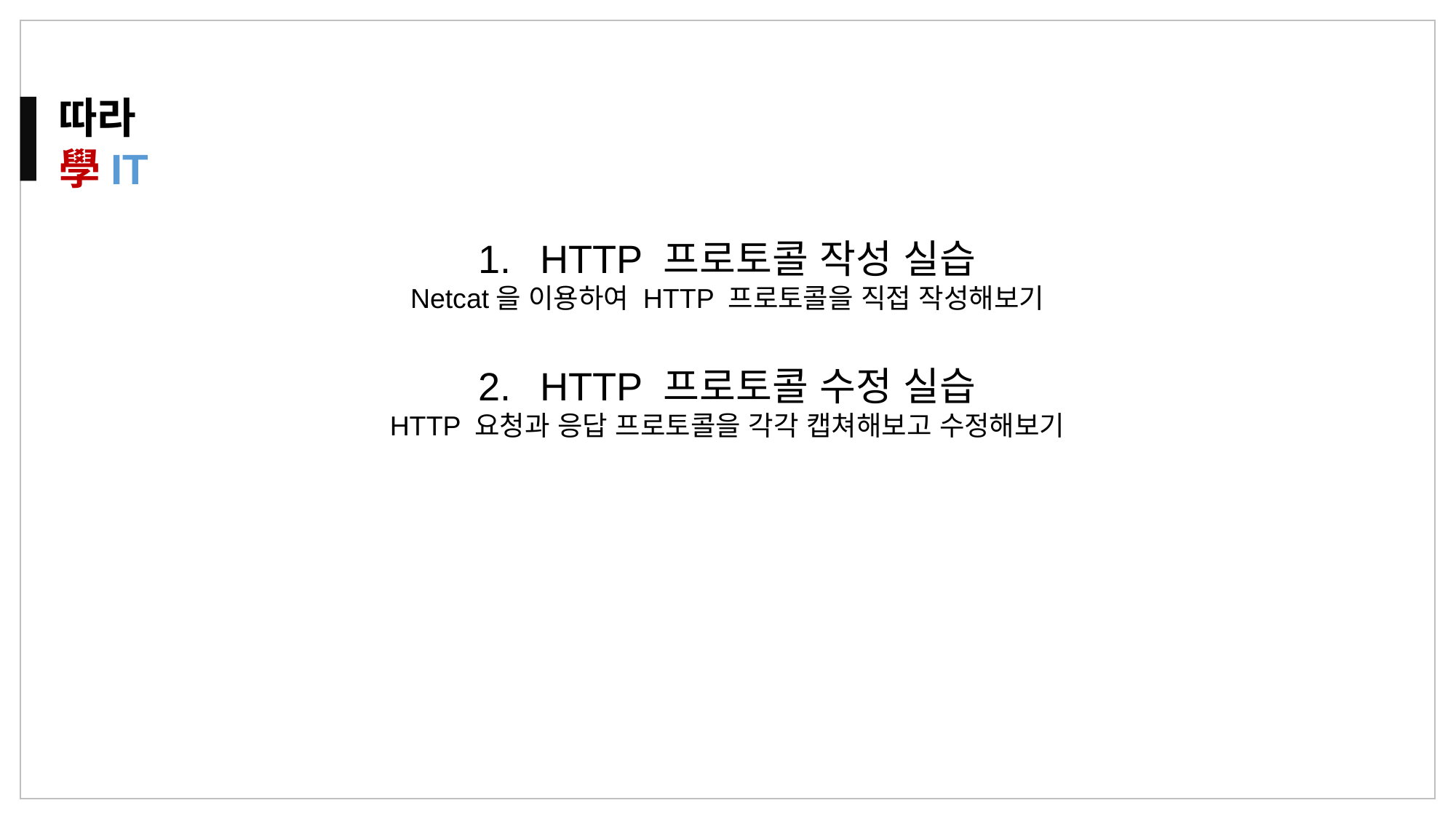

따라
學IT

HTTP 프로토콜 작성 실습
Netcat을 이용하여 HTTP 프로토콜을 직접 작성해보기

HTTP 프로토콜 수정 실습
HTTP 요청과 응답 프로토콜을 각각 캡쳐해보고 수정해보기